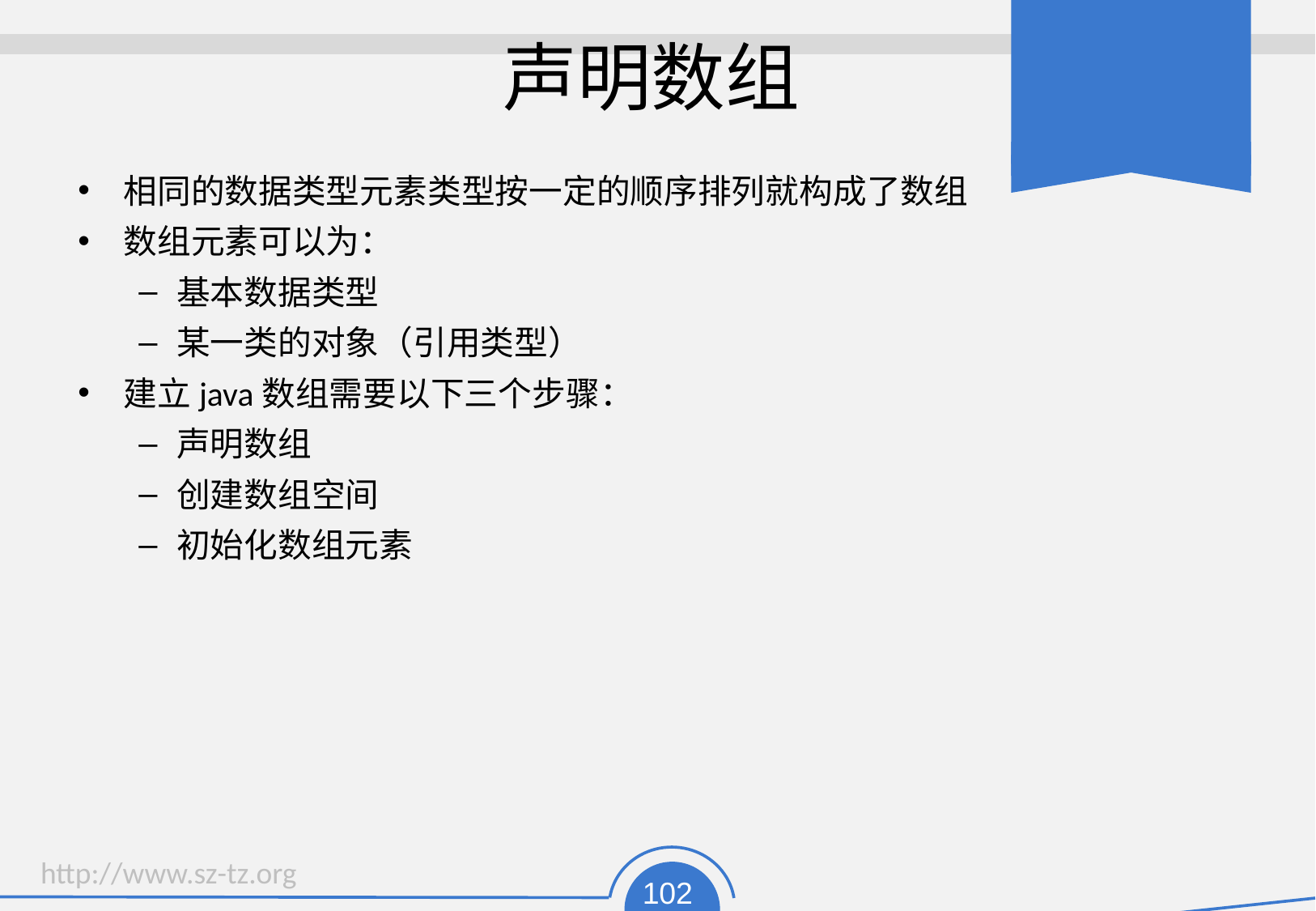

# 声明数组
相同的数据类型元素类型按一定的顺序排列就构成了数组
数组元素可以为：
基本数据类型
某一类的对象（引用类型）
建立java数组需要以下三个步骤：
声明数组
创建数组空间
初始化数组元素